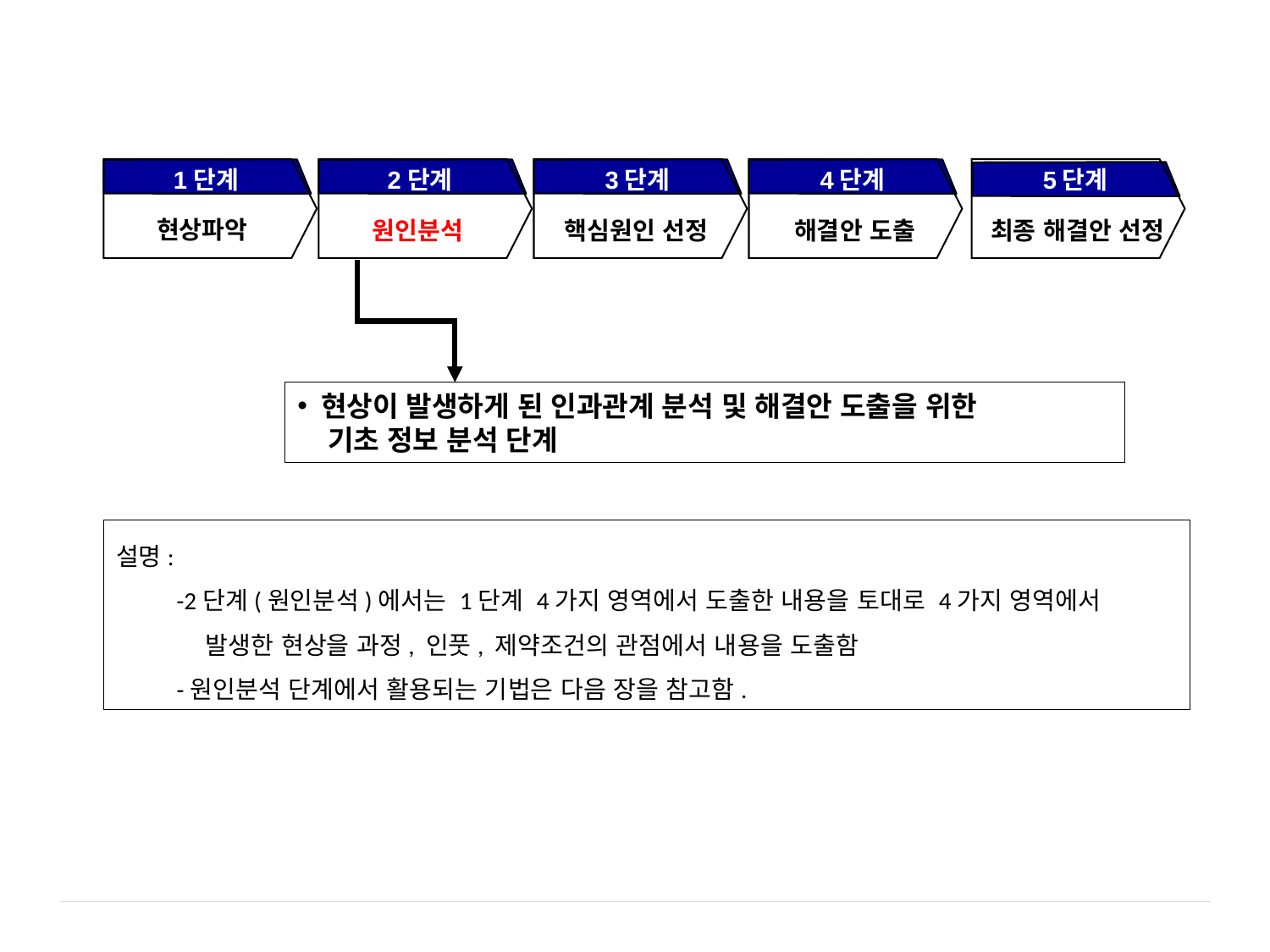

1단계
2단계
3단계
4단계

현상파악
원인분석
해결안 도출
핵심원인 선정
5단계

최종 해결안 선정

현상이 발생하게 된 인과관계 분석 및 해결안 도출을 위한
   기초 정보 분석 단계
설명:
           -2단계(원인분석)에서는 1단계 4가지 영역에서 도출한 내용을 토대로 4가지 영역에서
            발생한 현상을 과정, 인풋, 제약조건의 관점에서 내용을 도출함
           -원인분석 단계에서 활용되는 기법은 다음 장을 참고함.